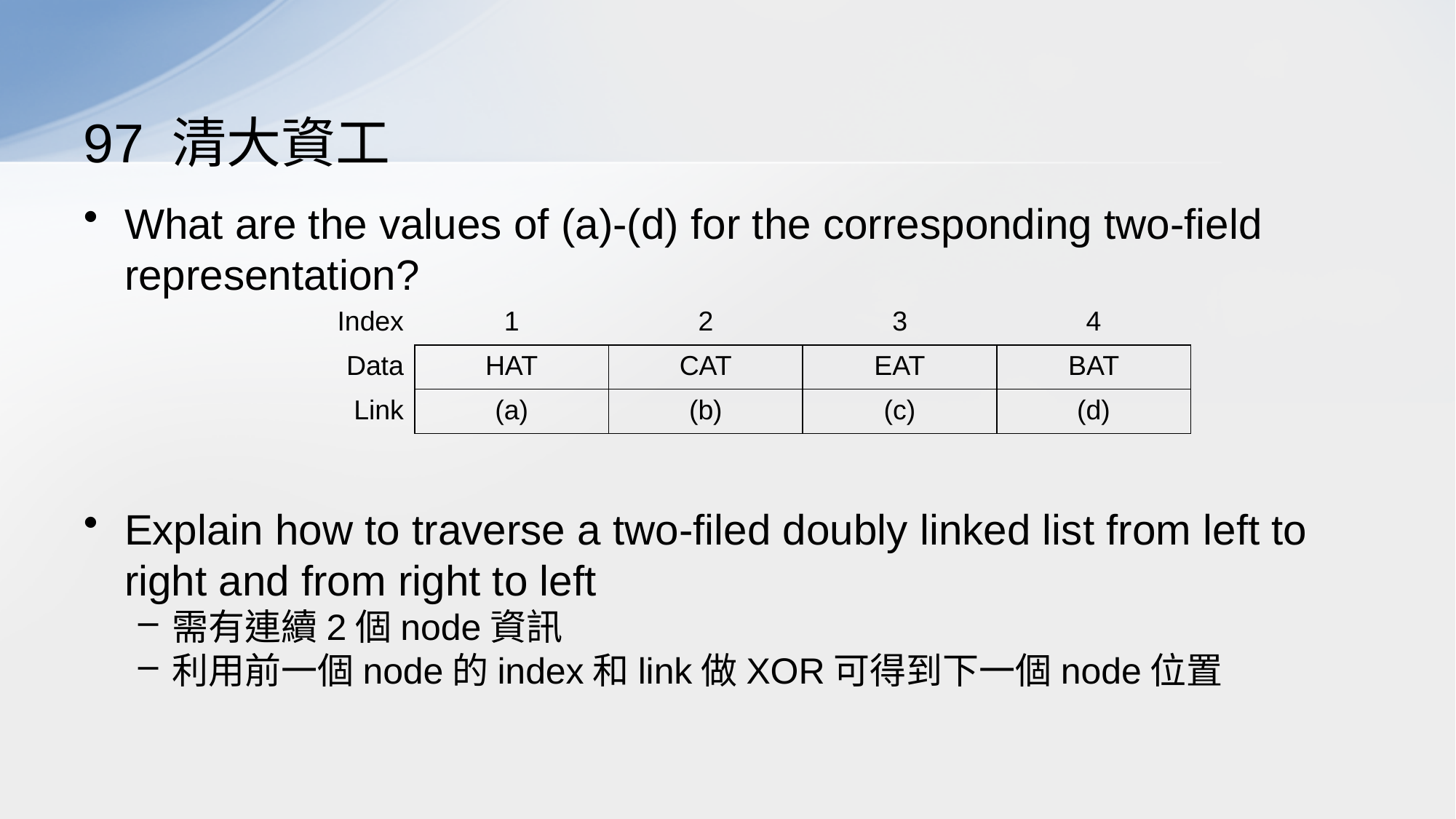

# 97 清大資工
What are the values of (a)-(d) for the corresponding two-field representation?

Explain how to traverse a two-filed doubly linked list from left to right and from right to left
需有連續2個node資訊
利用前一個node的index和link做XOR可得到下一個node位置
| Index | 1 | 2 | 3 | 4 |
| --- | --- | --- | --- | --- |
| Data | HAT | CAT | EAT | BAT |
| Link | (a) | (b) | (c) | (d) |